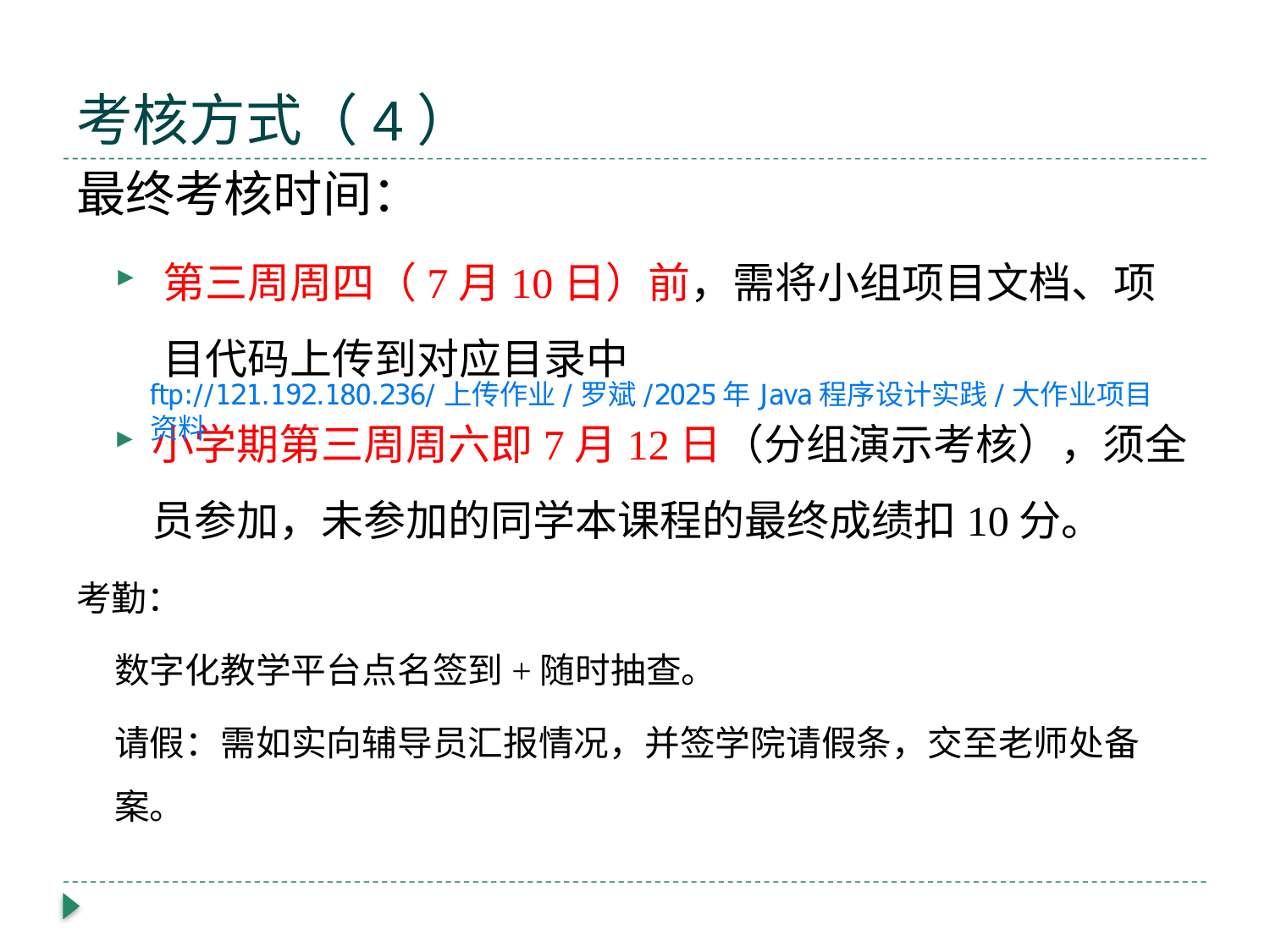

# 考核方式（4）
最终考核时间：
第三周周四（7月10日）前，需将小组项目文档、项目代码上传到对应目录中
小学期第三周周六即7月12日（分组演示考核），须全员参加，未参加的同学本课程的最终成绩扣10分。
考勤：
数字化教学平台点名签到+随时抽查。
请假：需如实向辅导员汇报情况，并签学院请假条，交至老师处备案。

ftp://121.192.180.236/上传作业/罗斌/2025年Java程序设计实践/大作业项目资料